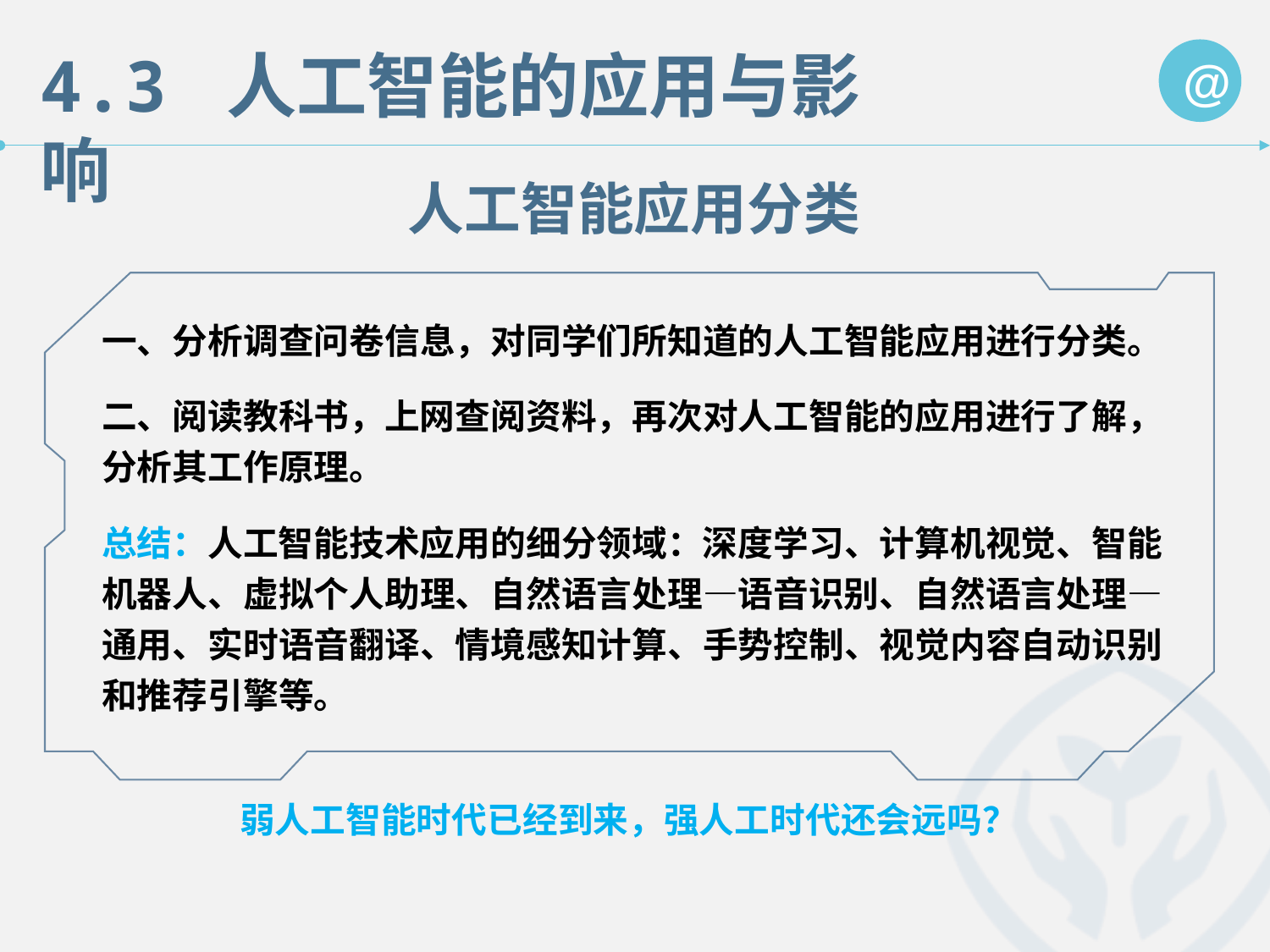

4.3 人工智能的应用与影响
@
人工智能应用分类

一、分析调查问卷信息，对同学们所知道的人工智能应用进行分类。
二、阅读教科书，上网查阅资料，再次对人工智能的应用进行了解，分析其工作原理。
总结：人工智能技术应用的细分领域：深度学习、计算机视觉、智能机器人、虚拟个人助理、自然语言处理—语音识别、自然语言处理—通用、实时语音翻译、情境感知计算、手势控制、视觉内容自动识别和推荐引擎等。
弱人工智能时代已经到来，强人工时代还会远吗？